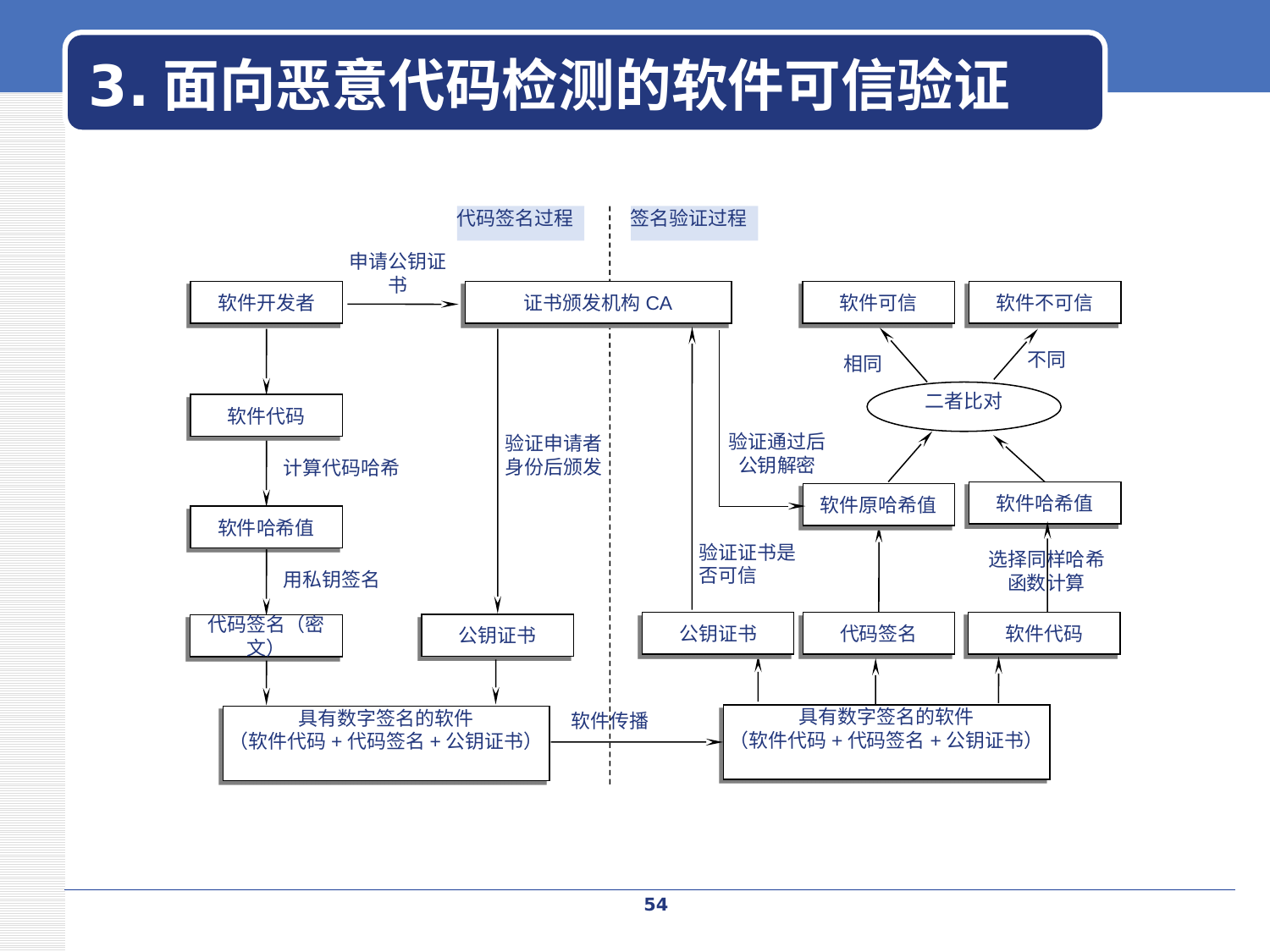

# 3.面向恶意代码检测的软件可信验证

代码签名过程

签名验证过程
申请公钥证书
软件开发者
证书颁发机构CA
软件可信
软件不可信

不同
相同

二者比对
软件代码
验证通过后
公钥解密
验证申请者
身份后颁发

计算代码哈希
软件哈希值
软件原哈希值
软件哈希值

验证证书是否可信
选择同样哈希函数计算

用私钥签名
软件代码
公钥证书
代码签名
公钥证书
代码签名（密文）

具有数字签名的软件
（软件代码+代码签名+公钥证书）
具有数字签名的软件
（软件代码+代码签名+公钥证书）
软件传播

54